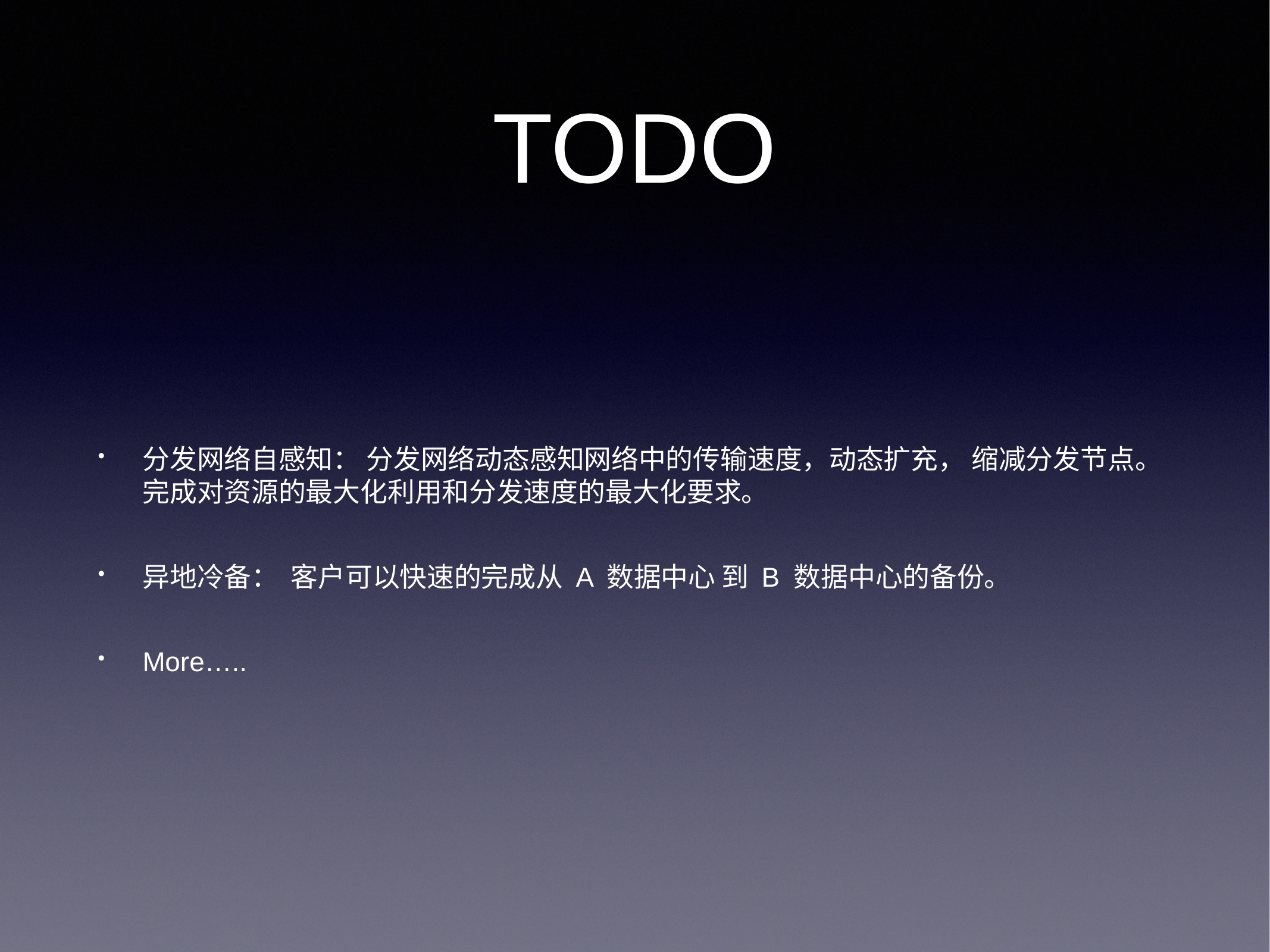

# TODO
分发网络自感知： 分发网络动态感知网络中的传输速度，动态扩充， 缩减分发节点。完成对资源的最大化利用和分发速度的最大化要求。
异地冷备：  客户可以快速的完成从 A 数据中心 到 B 数据中心的备份。
More…..